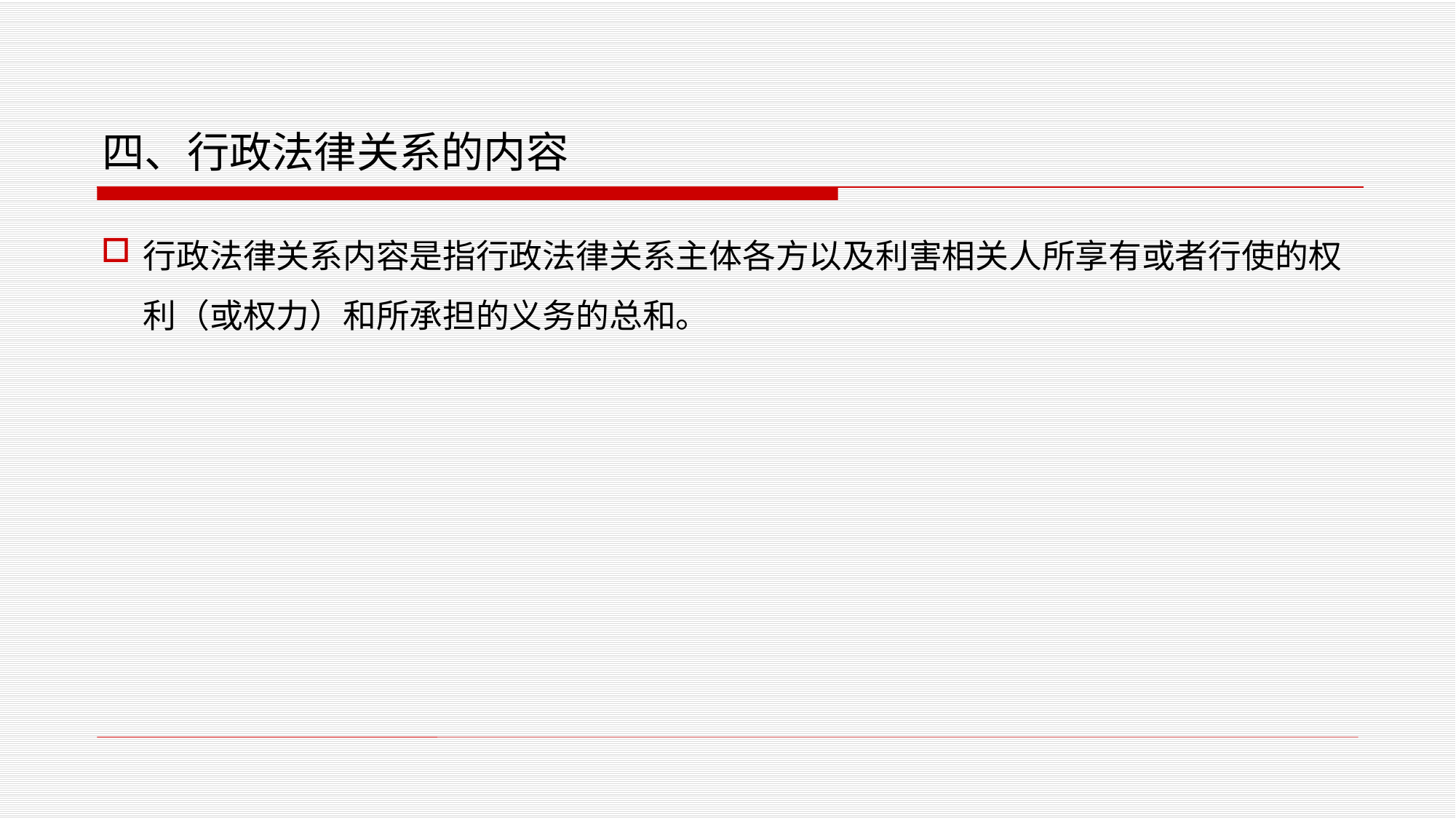

# 四、行政法律关系的内容
行政法律关系内容是指行政法律关系主体各方以及利害相关人所享有或者行使的权利（或权力）和所承担的义务的总和。